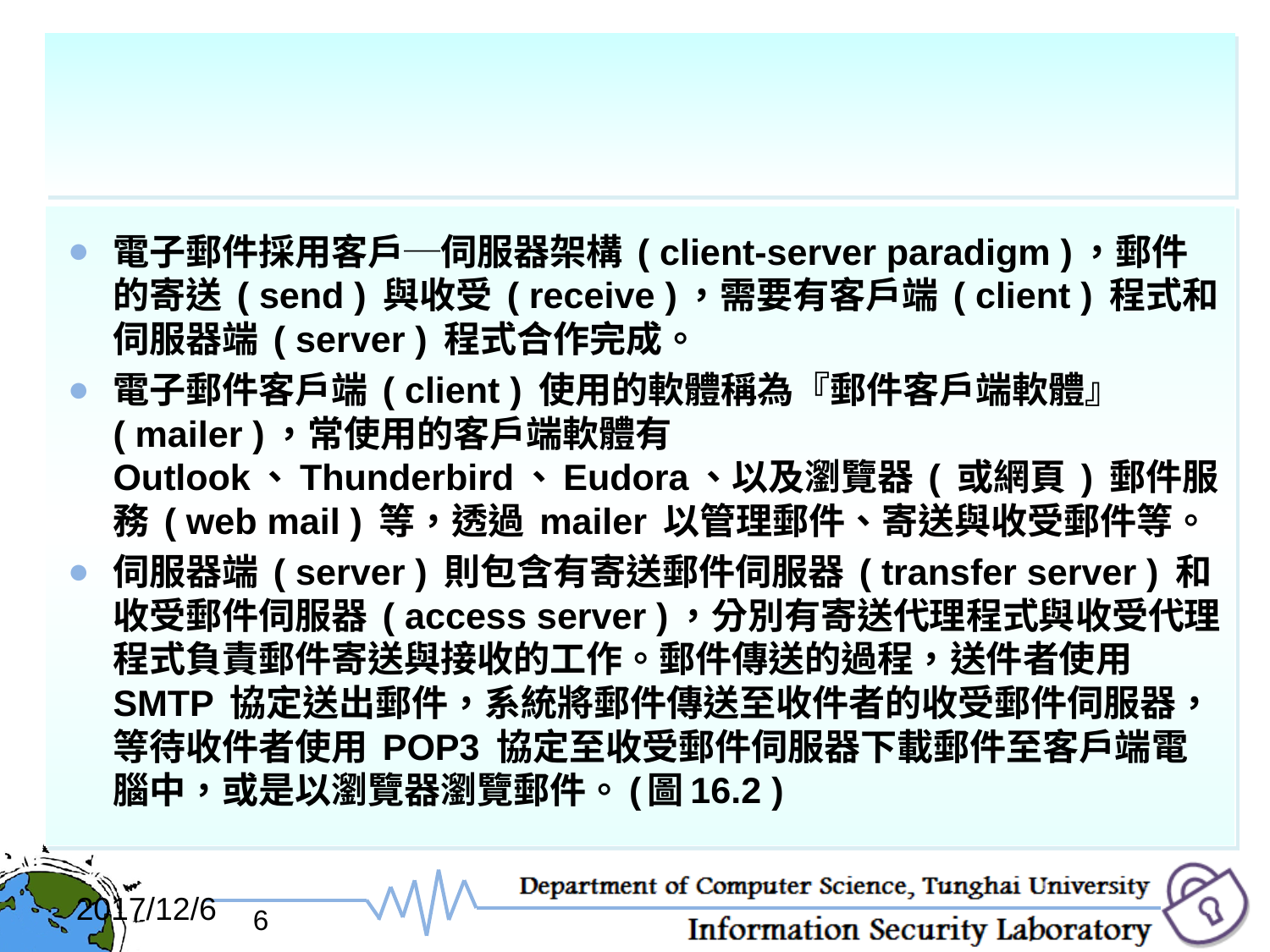

#
電子郵件採用客戶─伺服器架構 ( client-server paradigm )，郵件的寄送 ( send ) 與收受 ( receive )，需要有客戶端 ( client ) 程式和伺服器端 ( server ) 程式合作完成。
電子郵件客戶端 ( client ) 使用的軟體稱為『郵件客戶端軟體』 ( mailer )，常使用的客戶端軟體有 Outlook、Thunderbird、Eudora、以及瀏覽器 ( 或網頁 ) 郵件服務 ( web mail ) 等，透過 mailer 以管理郵件、寄送與收受郵件等。
伺服器端 ( server ) 則包含有寄送郵件伺服器 ( transfer server ) 和收受郵件伺服器 ( access server )，分別有寄送代理程式與收受代理程式負責郵件寄送與接收的工作。郵件傳送的過程，送件者使用 SMTP 協定送出郵件，系統將郵件傳送至收件者的收受郵件伺服器，等待收件者使用 POP3 協定至收受郵件伺服器下載郵件至客戶端電腦中，或是以瀏覽器瀏覽郵件。(圖16.2 )
2017/12/6
6